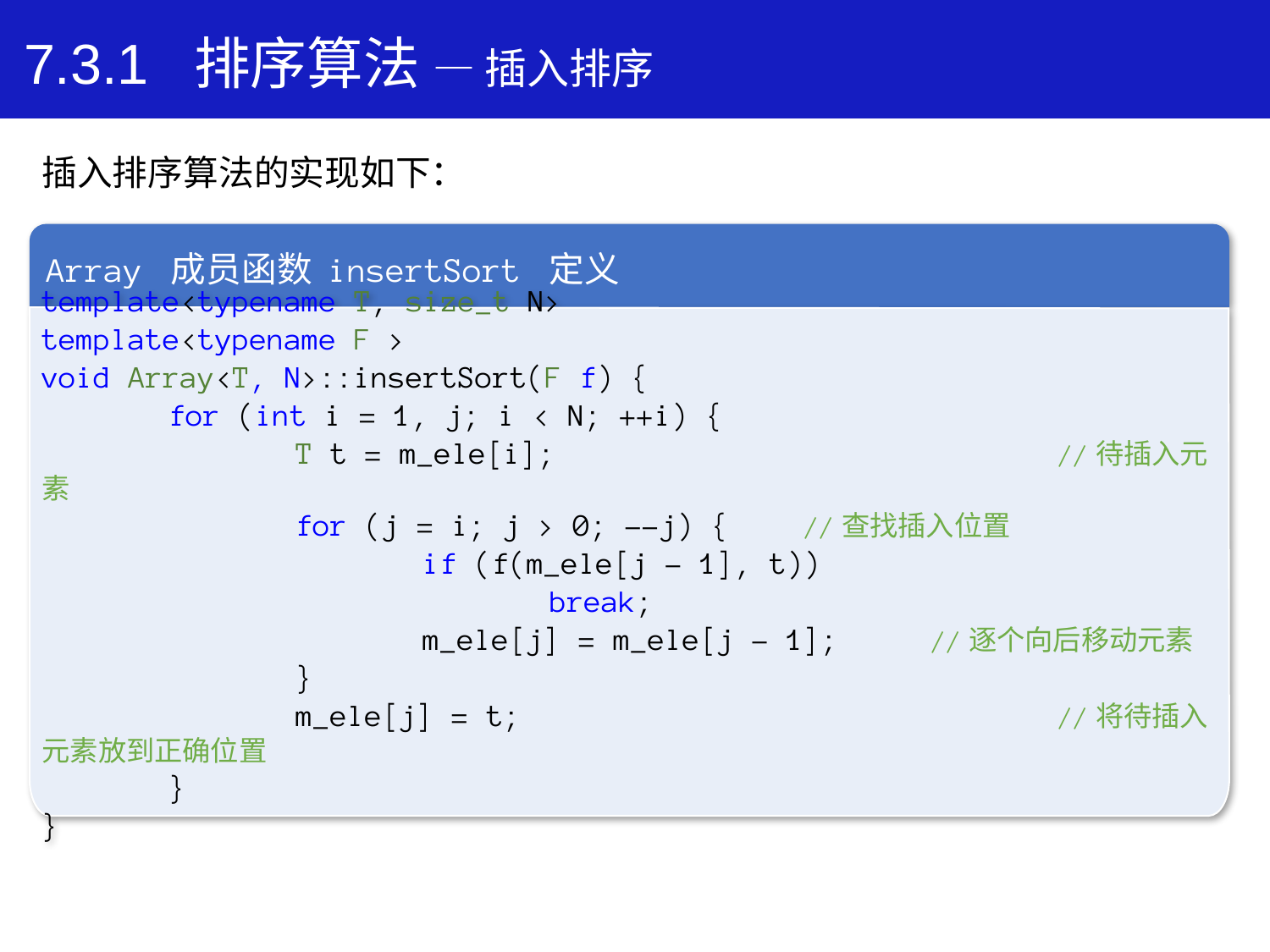

7.3.1  排序算法 — 插入排序
插入排序算法的实现如下：
Array 成员函数 insertSort 定义
template<typename T, size_t N>
template<typename F >
void Array<T, N>::insertSort(F f) {
	for (int i = 1, j; i < N; ++i) {
		T t = m_ele[i]; 				//待插入元素
		for (j = i; j > 0; --j) { 	//查找插入位置
			if (f(m_ele[j - 1], t))
				break;
			m_ele[j] = m_ele[j - 1]; 	//逐个向后移动元素
		}
		m_ele[j] = t; 					//将待插入元素放到正确位置
	}
}
学习目标
38